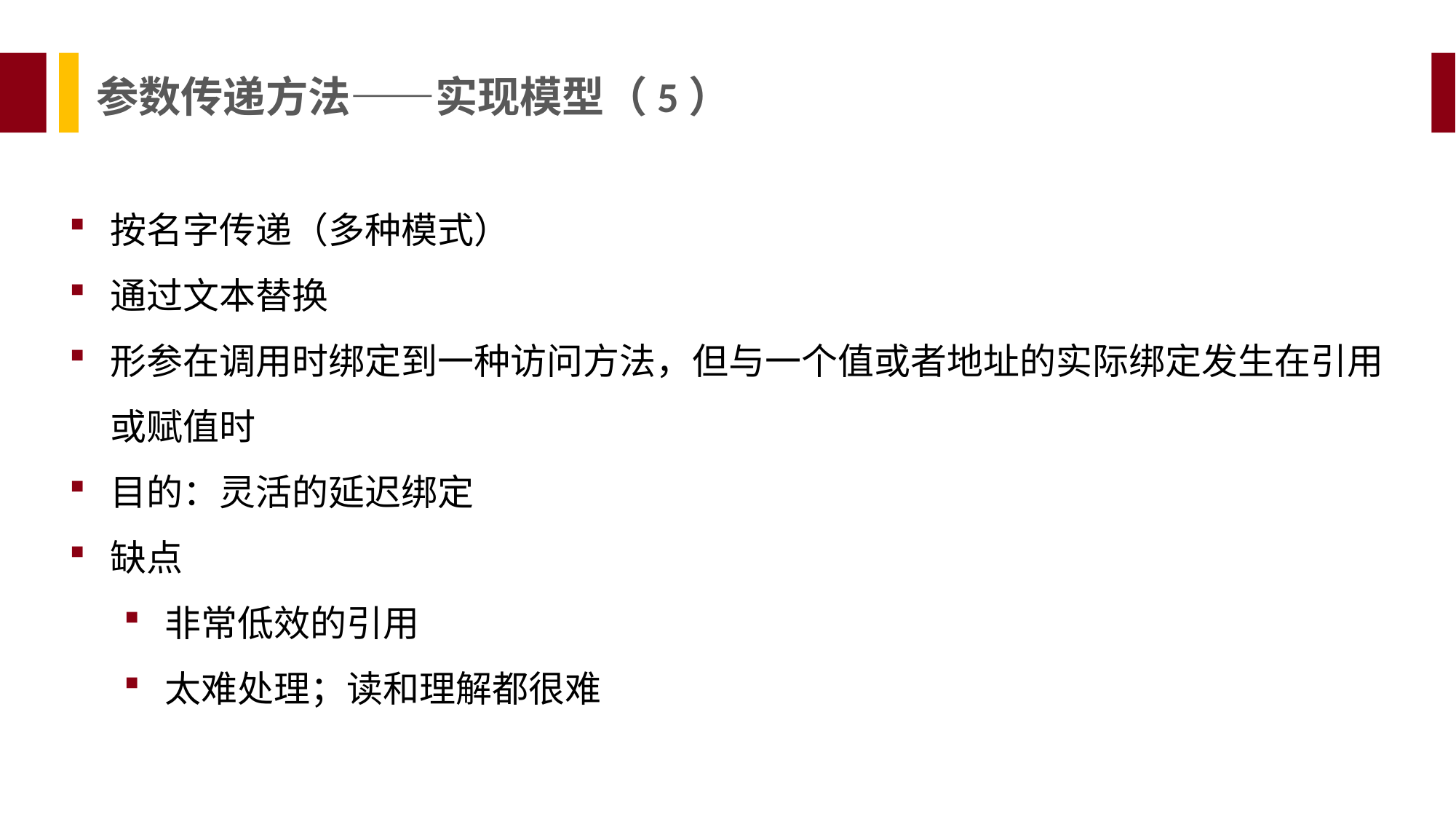

参数传递方法——实现模型（5）
按名字传递（多种模式）
通过文本替换
形参在调用时绑定到一种访问方法，但与一个值或者地址的实际绑定发生在引用或赋值时
目的：灵活的延迟绑定
缺点
非常低效的引用
太难处理；读和理解都很难